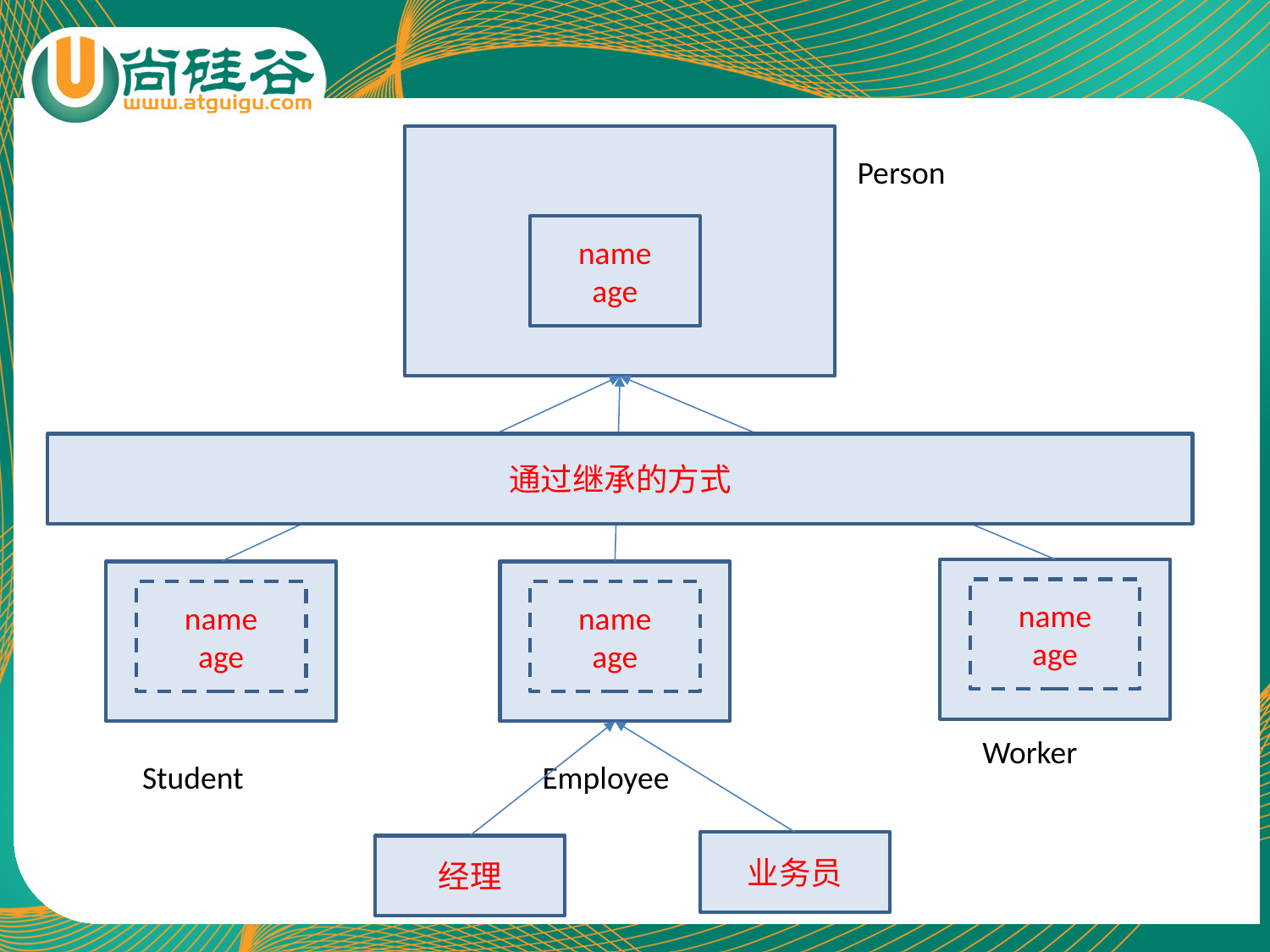

Person
name
age
通过继承的方式

name
age
name
age
name
age
Worker
Student
Employee
业务员
经理